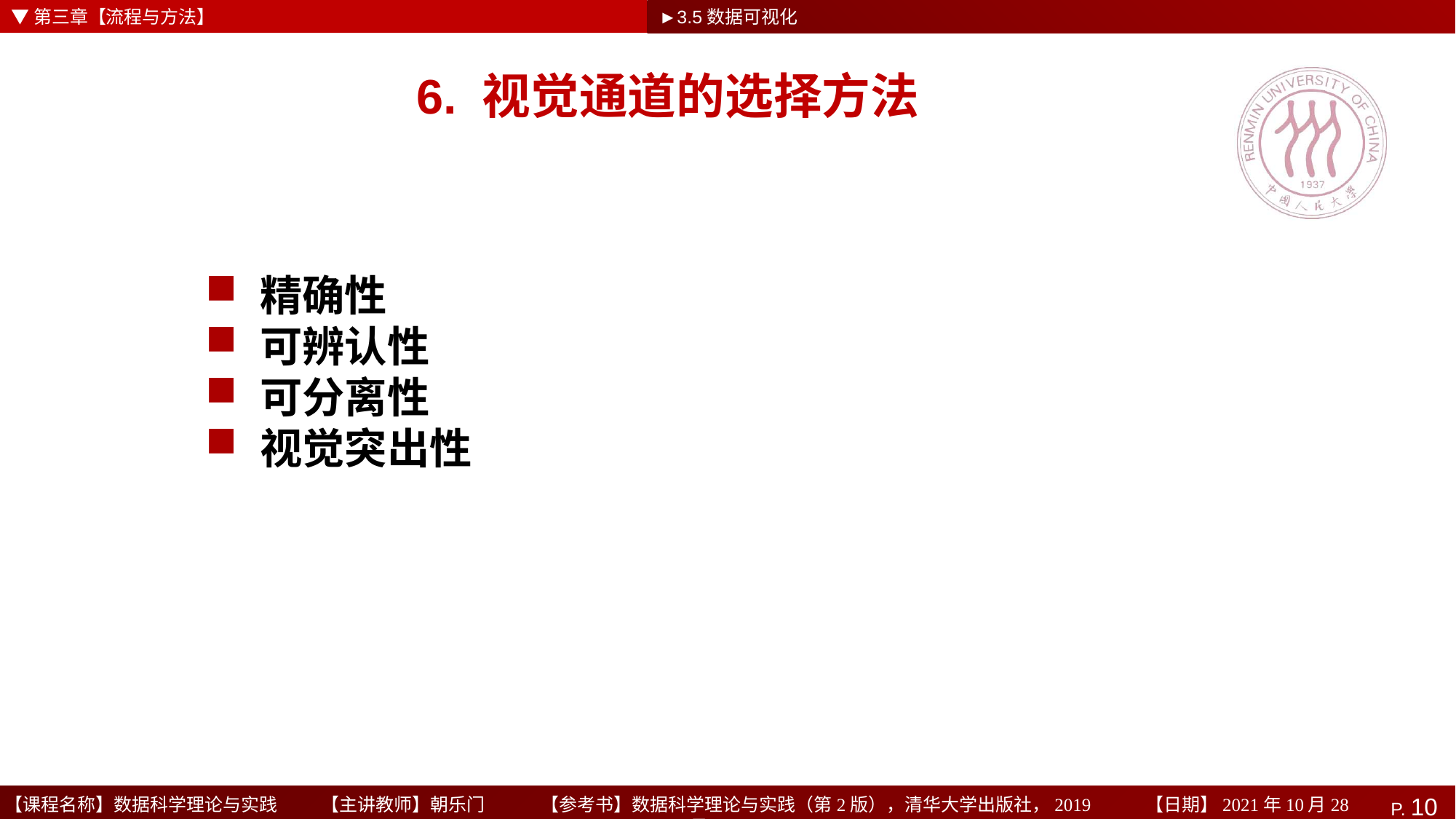

▼第三章【流程与方法】
►3.5数据可视化

# 6. 视觉通道的选择方法
精确性
可辨认性
可分离性
视觉突出性